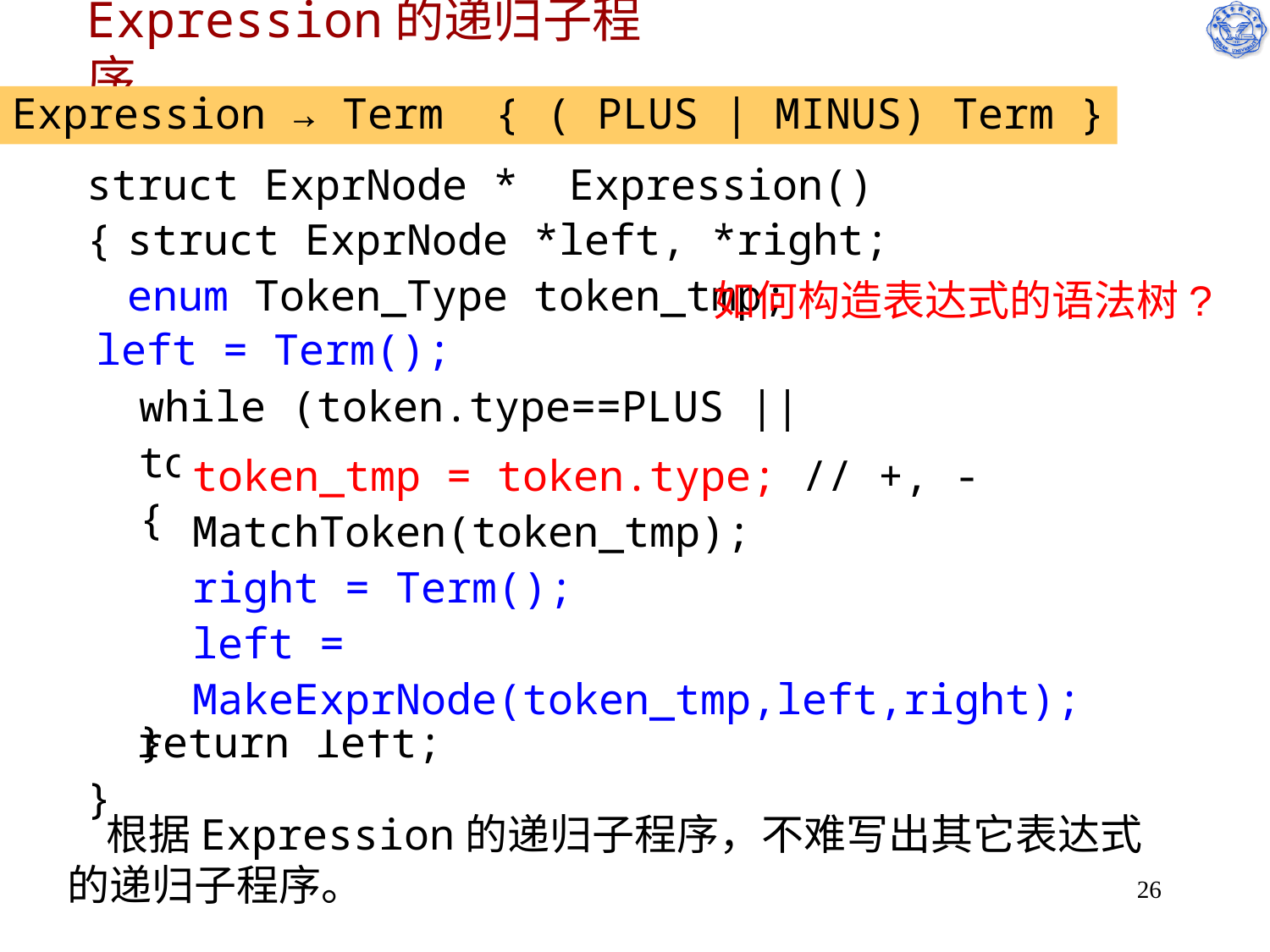

# Expression的递归子程序
Expression → Term  { ( PLUS | MINUS) Term }
struct ExprNode *  Expression()
{

  Term();

  return left;
}
struct ExprNode *left, *right;
enum Token_Type token_tmp;
如何构造表达式的语法树?
left = Term();
while (token.type==PLUS || token.type==MINUS)
{

}

MatchToken( token.type );
Term();
token_tmp = token.type; // +, -
MatchToken(token_tmp);
right = Term();
left = MakeExprNode(token_tmp,left,right);
right = Term();
left = MakeExprNode(token.type,left,right);
   根据Expression的递归子程序，不难写出其它表达式的递归子程序。
26